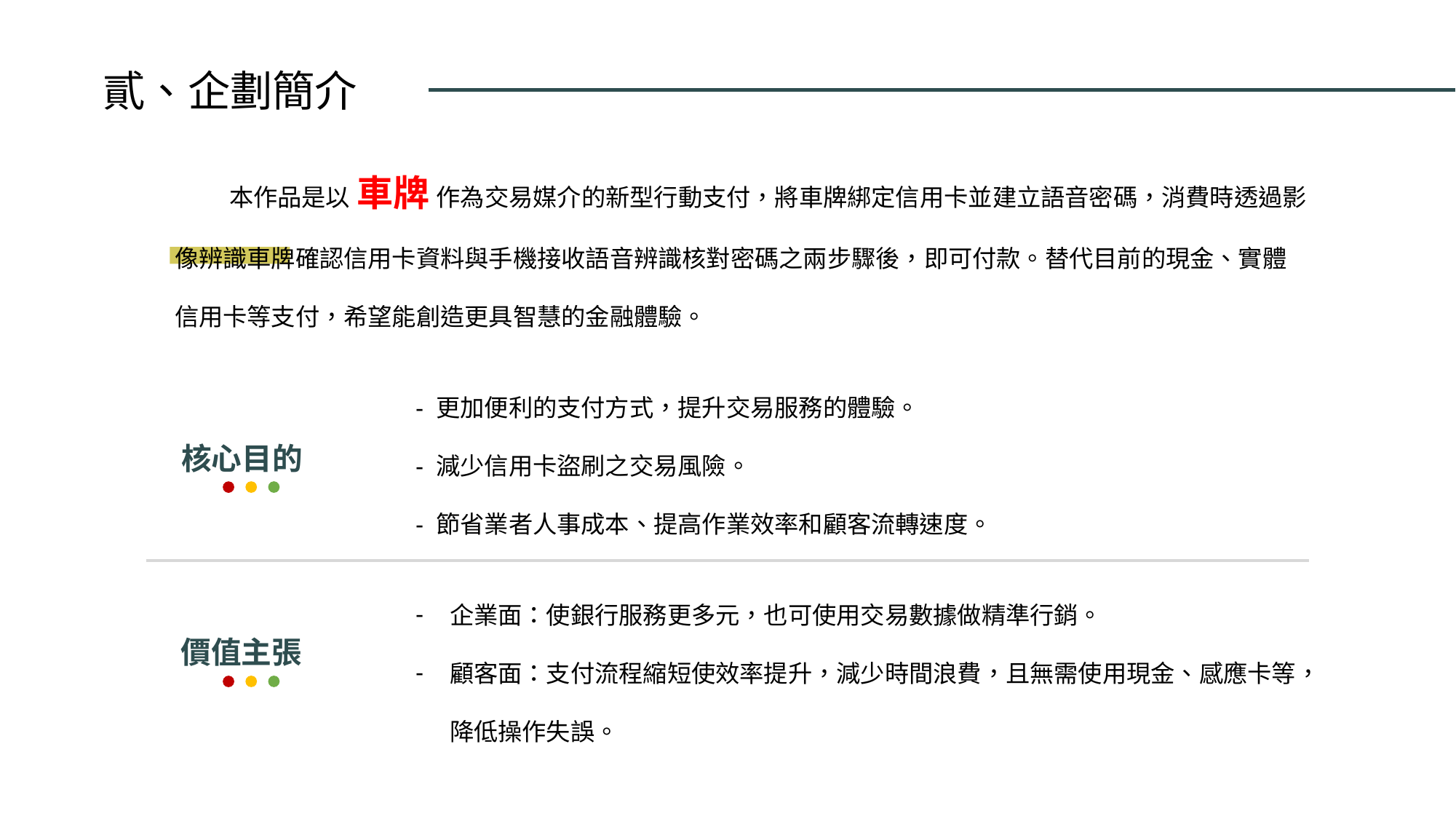

貳、企劃簡介
本作品是以 車牌 作為交易媒介的新型行動支付，將車牌綁定信用卡並建立語音密碼，消費時透過影像辨識車牌確認信用卡資料與手機接收語音辨識核對密碼之兩步驟後，即可付款。替代目前的現金、實體信用卡等支付，希望能創造更具智慧的金融體驗。

- 更加便利的支付方式，提升交易服務的體驗。
- 減少信用卡盜刷之交易風險。
- 節省業者人事成本、提高作業效率和顧客流轉速度。
核心目的

企業面：使銀行服務更多元，也可使用交易數據做精準行銷。
顧客面：支付流程縮短使效率提升，減少時間浪費，且無需使用現金、感應卡等，降低操作失誤。
價值主張